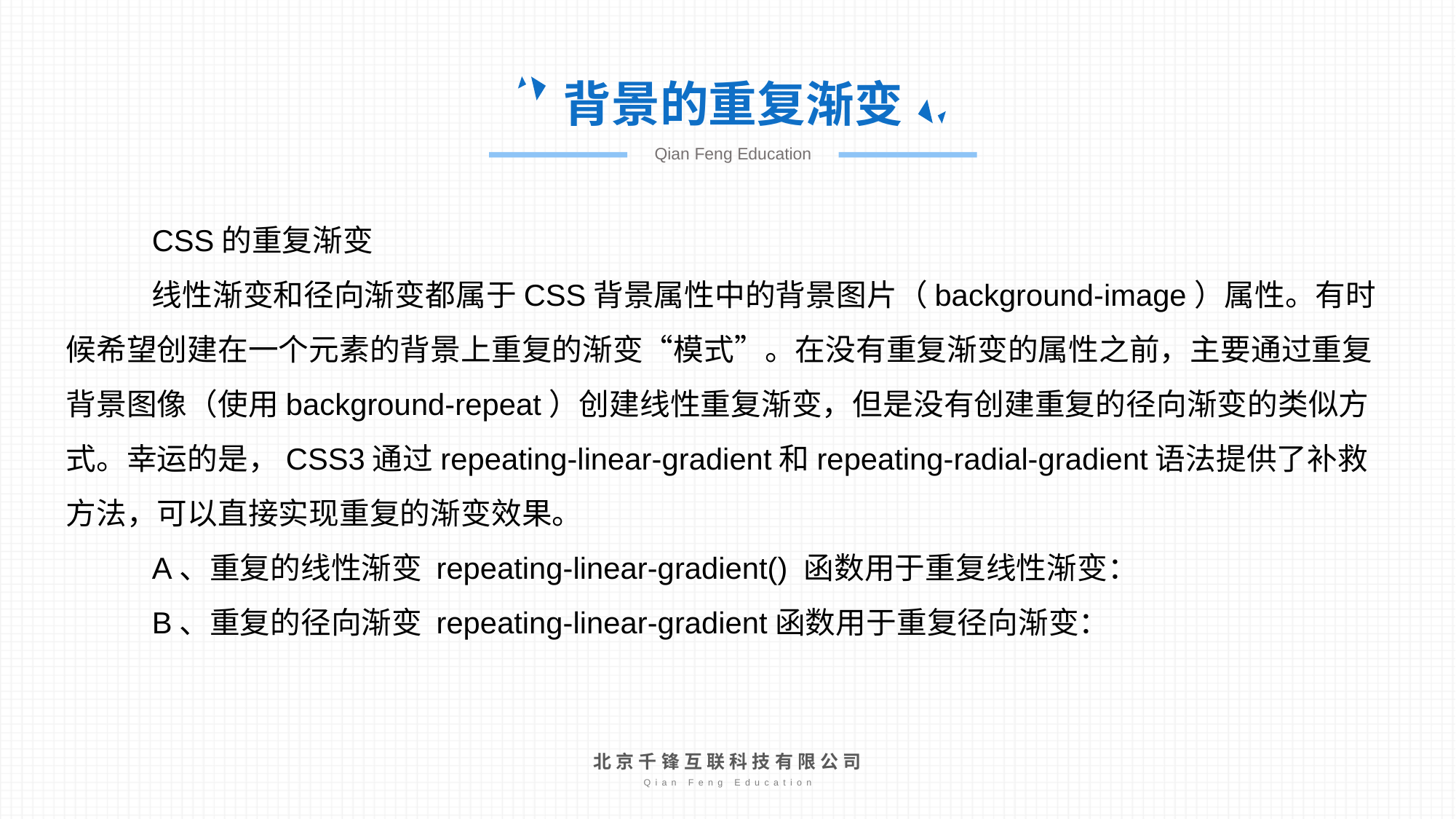

背景的重复渐变

Qian Feng Education

CSS的重复渐变
线性渐变和径向渐变都属于CSS背景属性中的背景图片（background-image）属性。有时候希望创建在一个元素的背景上重复的渐变“模式”。在没有重复渐变的属性之前，主要通过重复背景图像（使用background-repeat）创建线性重复渐变，但是没有创建重复的径向渐变的类似方式。幸运的是，CSS3通过repeating-linear-gradient和repeating-radial-gradient语法提供了补救方法，可以直接实现重复的渐变效果。
A、重复的线性渐变 repeating-linear-gradient() 函数用于重复线性渐变：
B、重复的径向渐变 repeating-linear-gradient函数用于重复径向渐变：
北京千锋互联科技有限公司
Qian Feng Education